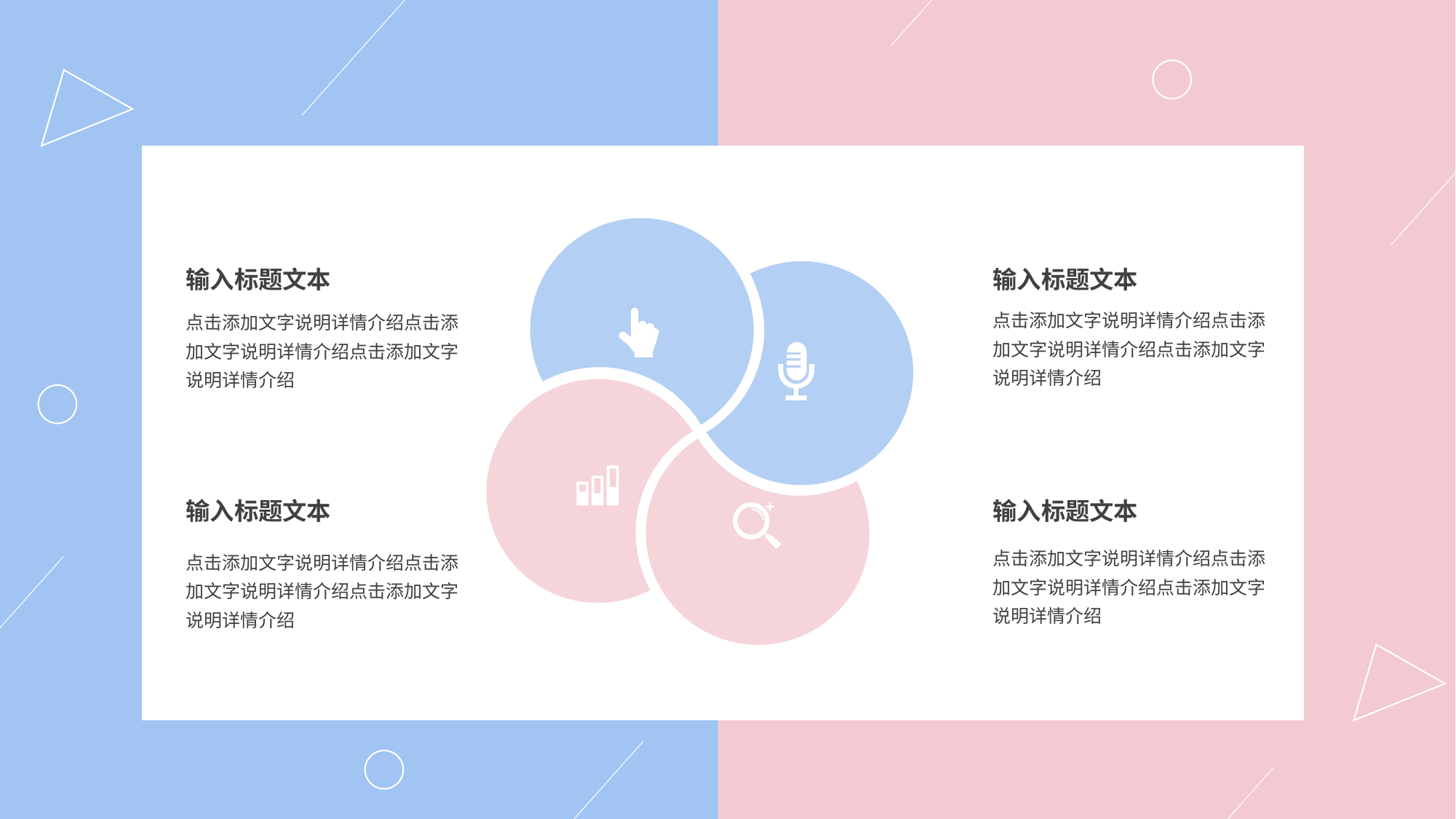

输入标题文本
输入标题文本
点击添加文字说明详情介绍点击添加文字说明详情介绍点击添加文字说明详情介绍

点击添加文字说明详情介绍点击添加文字说明详情介绍点击添加文字说明详情介绍

输入标题文本
输入标题文本

点击添加文字说明详情介绍点击添加文字说明详情介绍点击添加文字说明详情介绍

点击添加文字说明详情介绍点击添加文字说明详情介绍点击添加文字说明详情介绍